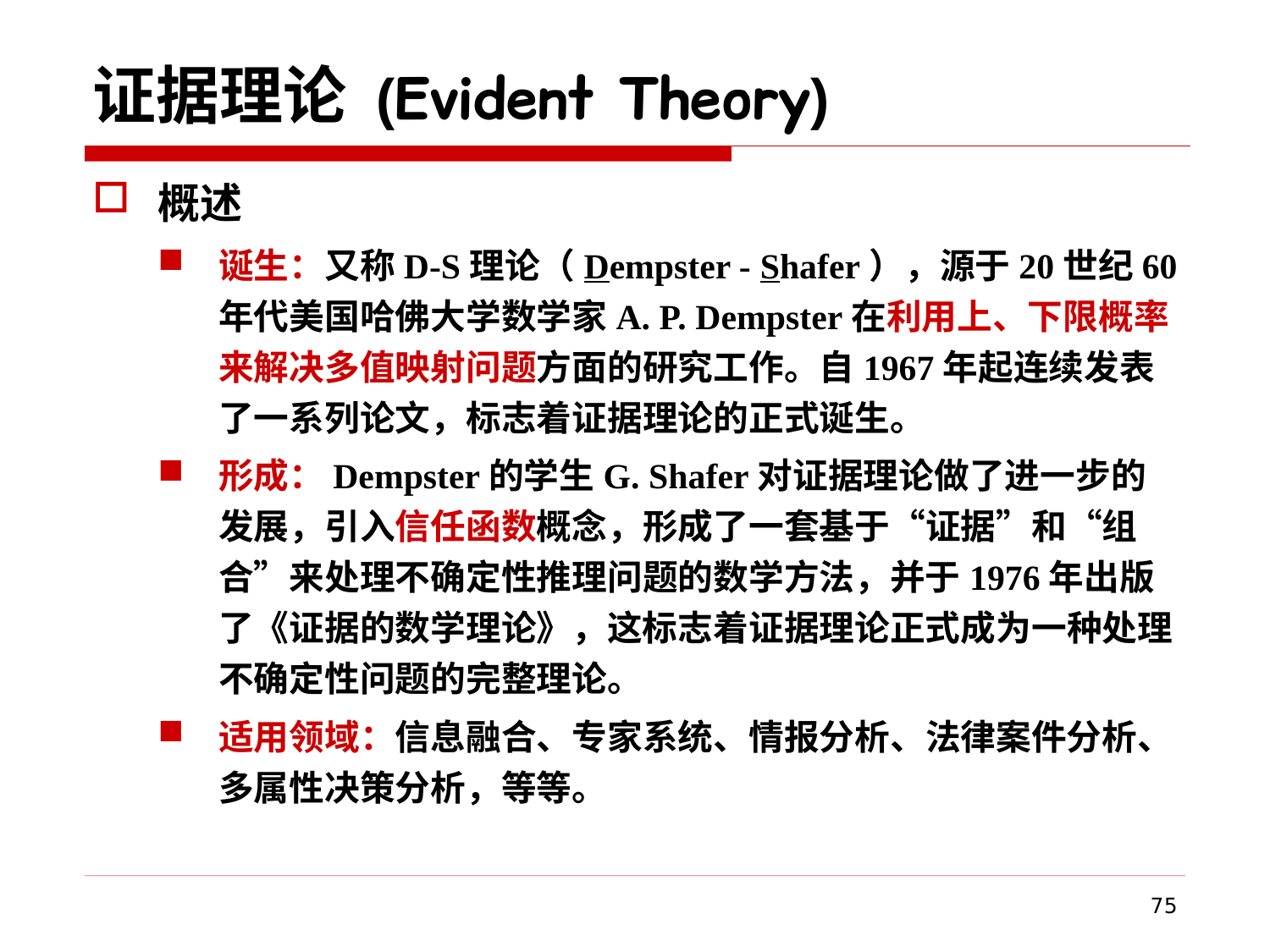

# 证据理论 (Evident Theory)
概述
诞生：又称D-S理论（Dempster - Shafer），源于20世纪60年代美国哈佛大学数学家A. P. Dempster在利用上、下限概率来解决多值映射问题方面的研究工作。自1967年起连续发表了一系列论文，标志着证据理论的正式诞生。
形成：Dempster的学生G. Shafer对证据理论做了进一步的发展，引入信任函数概念，形成了一套基于“证据”和“组合”来处理不确定性推理问题的数学方法，并于1976年出版了《证据的数学理论》，这标志着证据理论正式成为一种处理不确定性问题的完整理论。
适用领域：信息融合、专家系统、情报分析、法律案件分析、多属性决策分析，等等。
75